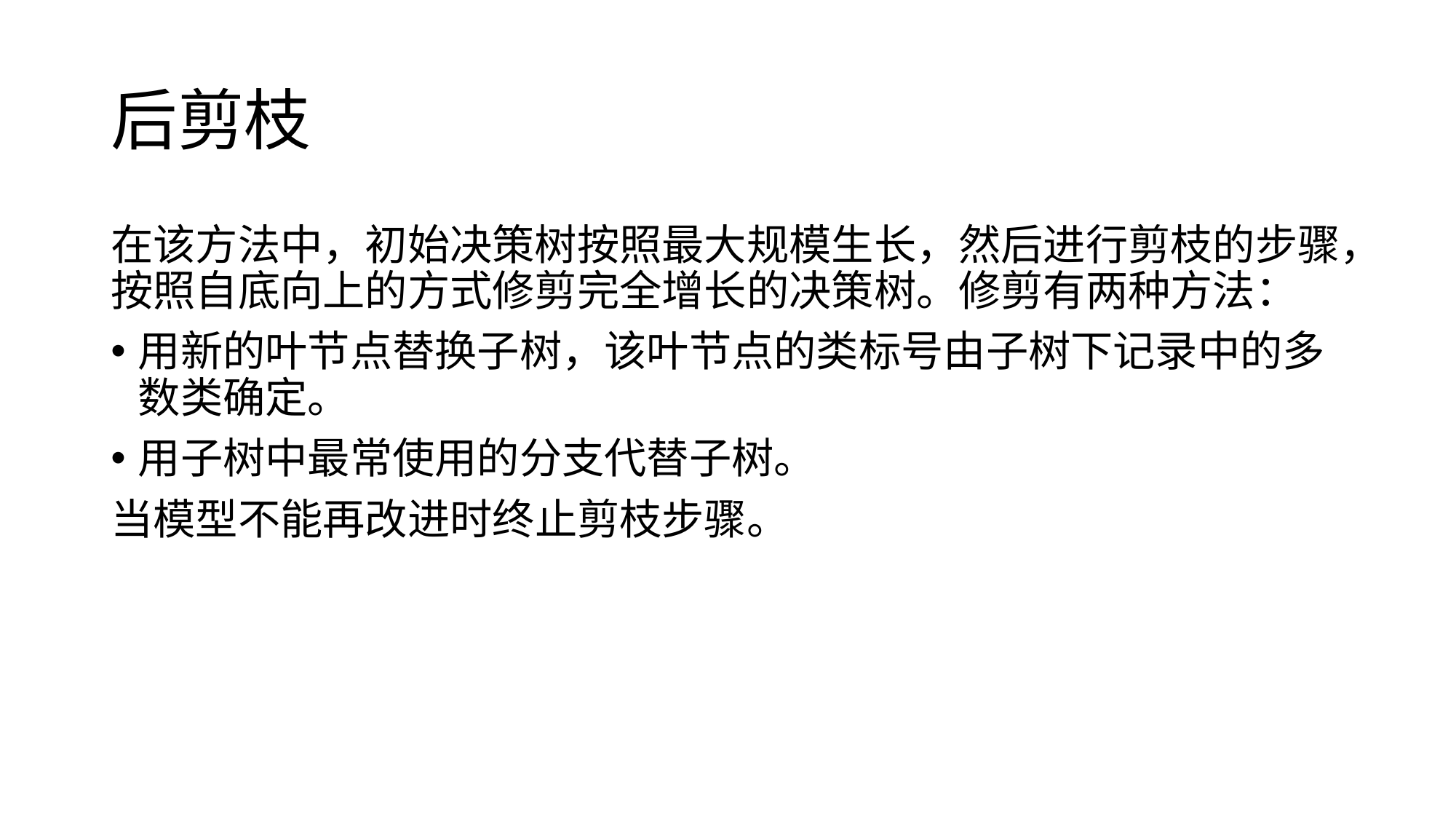

# 后剪枝
在该方法中，初始决策树按照最大规模生长，然后进行剪枝的步骤，按照自底向上的方式修剪完全增长的决策树。修剪有两种方法：
用新的叶节点替换子树，该叶节点的类标号由子树下记录中的多数类确定。
用子树中最常使用的分支代替子树。
当模型不能再改进时终止剪枝步骤。